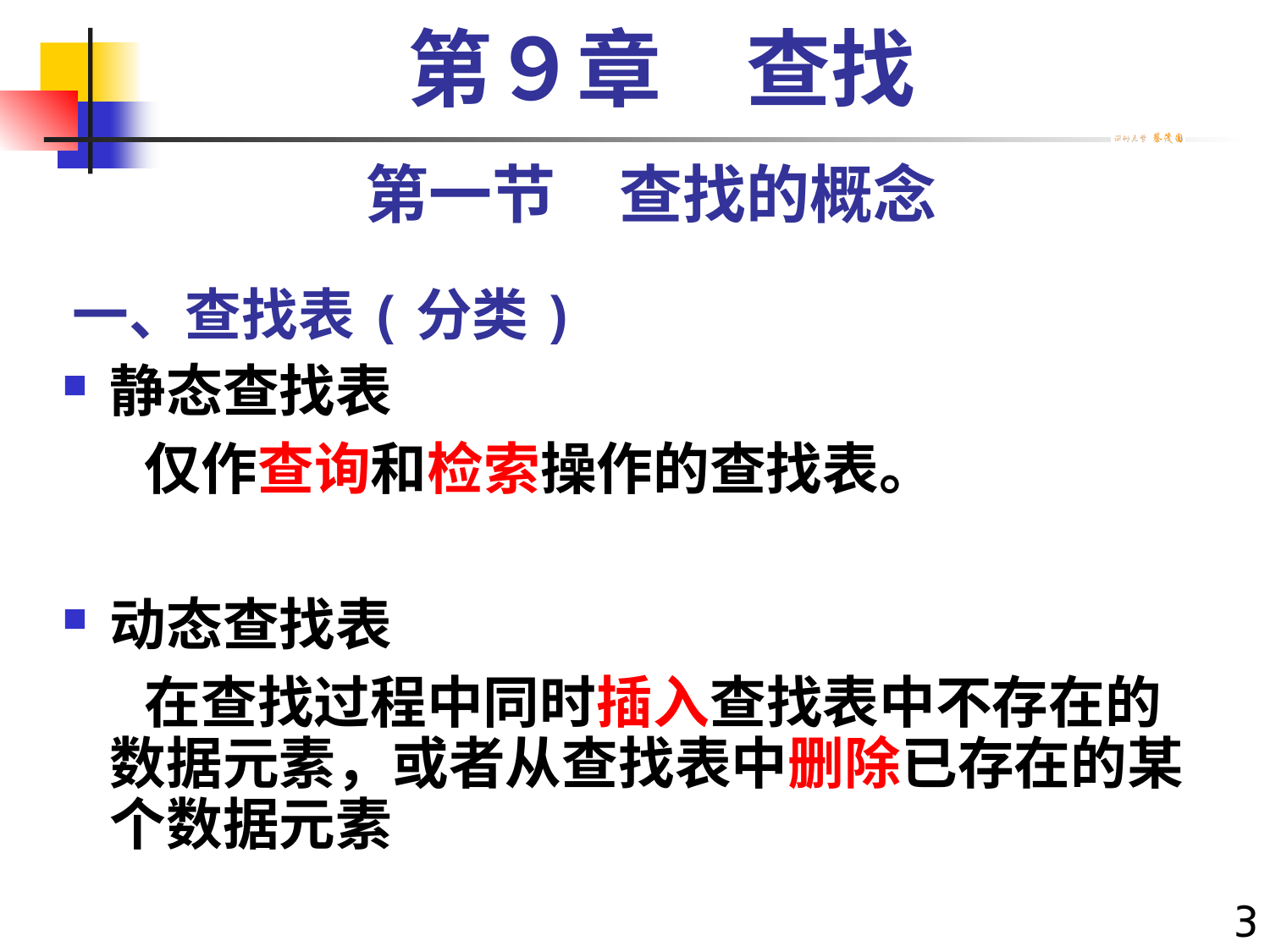

第９章　查找
第一节　查找的概念
# 一、查找表(分类)
静态查找表
　  仅作查询和检索操作的查找表。

动态查找表
　  在查找过程中同时插入查找表中不存在的数据元素，或者从查找表中删除已存在的某个数据元素
3